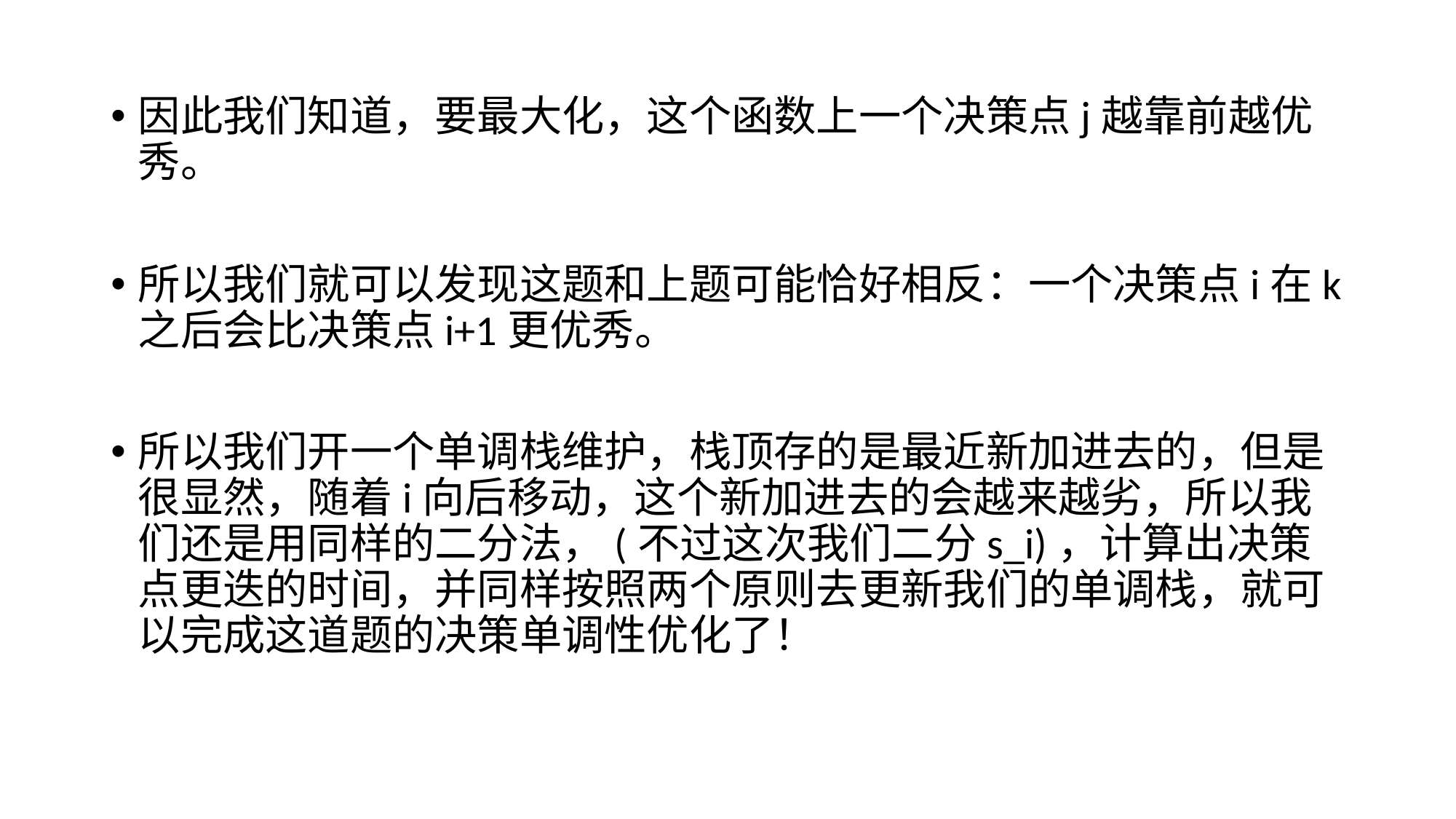

因此我们知道，要最大化，这个函数上一个决策点j越靠前越优秀。

所以我们就可以发现这题和上题可能恰好相反：一个决策点i在k之后会比决策点i+1更优秀。

所以我们开一个单调栈维护，栈顶存的是最近新加进去的，但是很显然，随着i向后移动，这个新加进去的会越来越劣，所以我们还是用同样的二分法，(不过这次我们二分s_i)，计算出决策点更迭的时间，并同样按照两个原则去更新我们的单调栈，就可以完成这道题的决策单调性优化了！